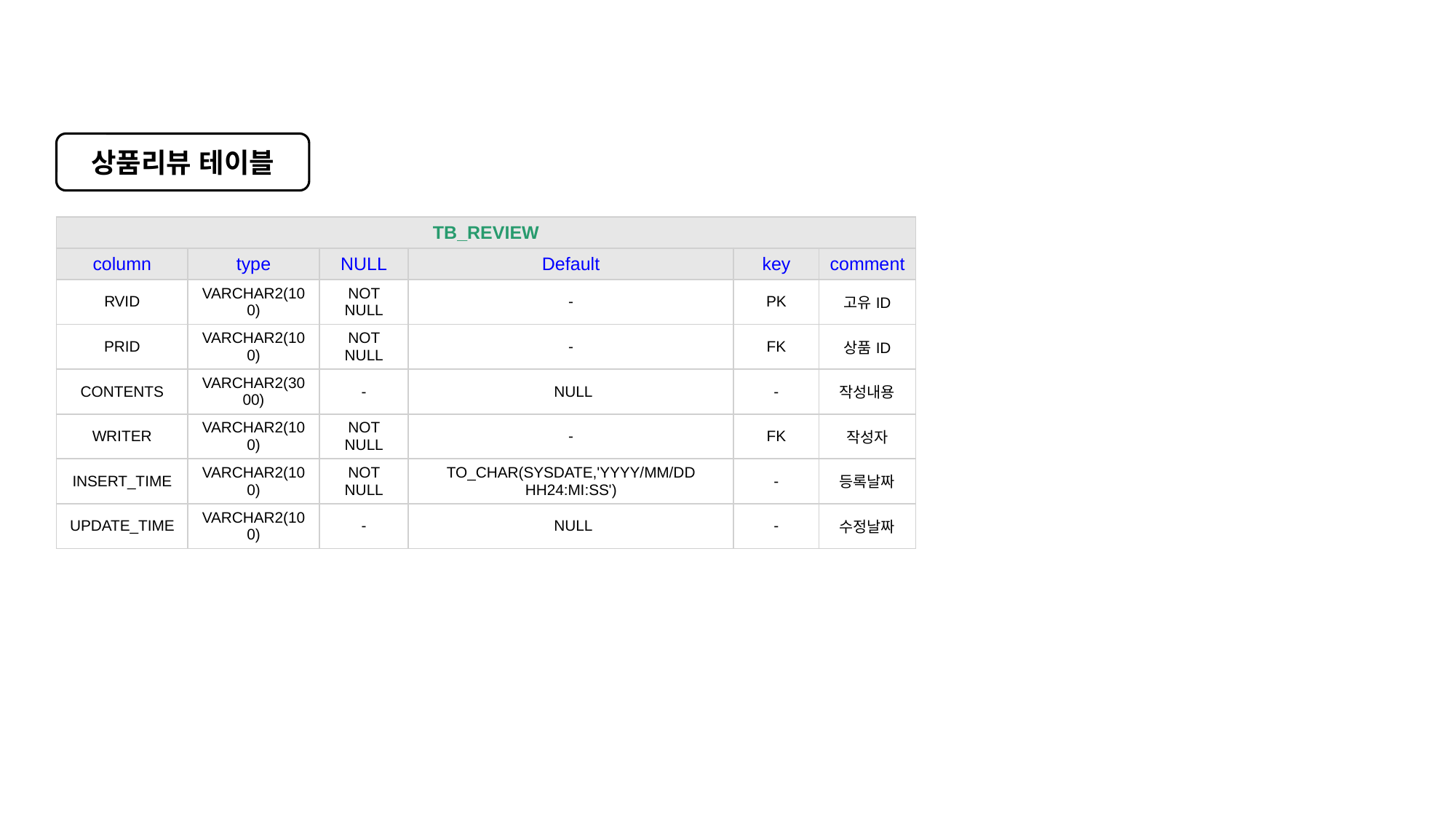

상품리뷰 테이블
| TB\_REVIEW |  |  |  |  |  |
| --- | --- | --- | --- | --- | --- |
| column | type | NULL | Default | key | comment |
| RVID | VARCHAR2(100) | NOT NULL | - | PK | 고유ID |
| PRID | VARCHAR2(100) | NOT NULL | - | FK | 상품ID |
| CONTENTS | VARCHAR2(3000) | - | NULL | - | 작성내용 |
| WRITER | VARCHAR2(100) | NOT NULL | - | FK | 작성자 |
| INSERT\_TIME | VARCHAR2(100) | NOT NULL | TO\_CHAR(SYSDATE,'YYYY/MM/DD HH24:MI:SS') | - | 등록날짜 |
| UPDATE\_TIME | VARCHAR2(100) | - | NULL | - | 수정날짜 |